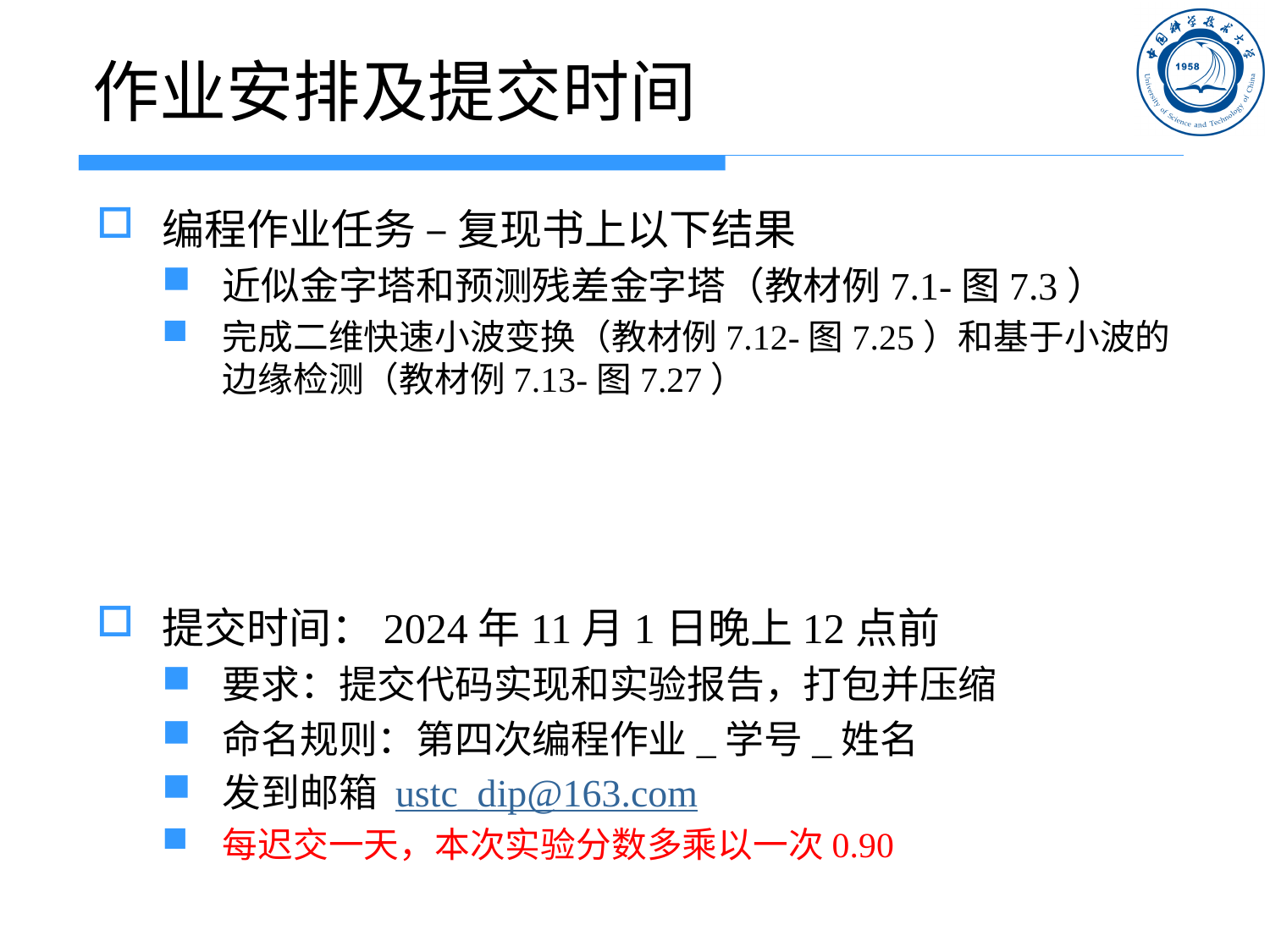

# 作业安排及提交时间
编程作业任务 – 复现书上以下结果
近似金字塔和预测残差金字塔（教材例7.1-图7.3）
完成二维快速小波变换（教材例7.12-图7.25）和基于小波的边缘检测（教材例7.13-图7.27）

提交时间：2024年11月1日晚上12点前
要求：提交代码实现和实验报告，打包并压缩
命名规则：第四次编程作业_学号_姓名
发到邮箱 ustc_dip@163.com
每迟交一天，本次实验分数多乘以一次0.90